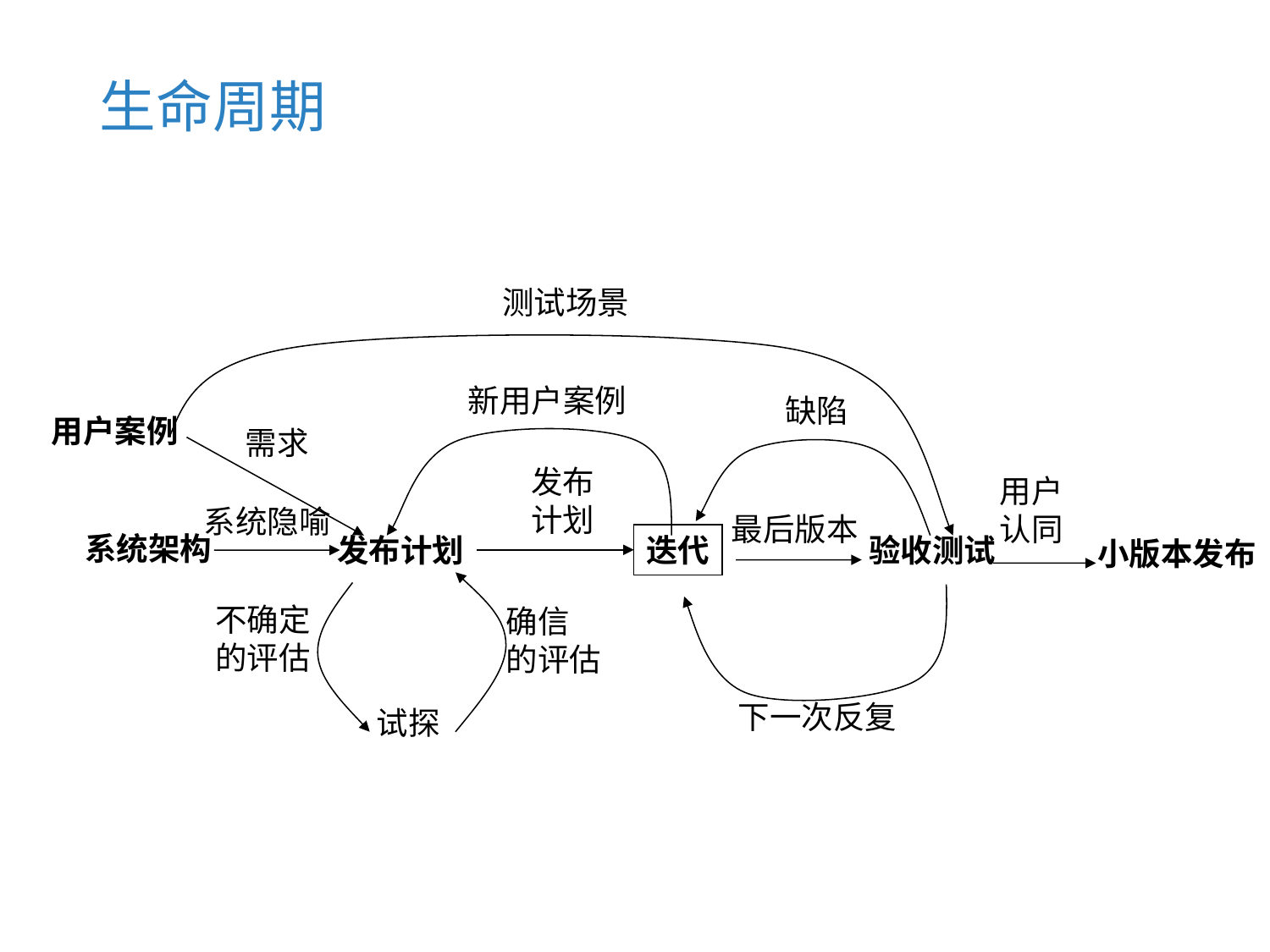

#
生命周期
测试场景

新用户案例
缺陷
用户案例
需求

发布计划
用户认同
系统隐喻
最后版本
系统架构
发布计划
迭代
验收测试
小版本发布

不确定
的评估
确信
的评估
下一次反复
试探